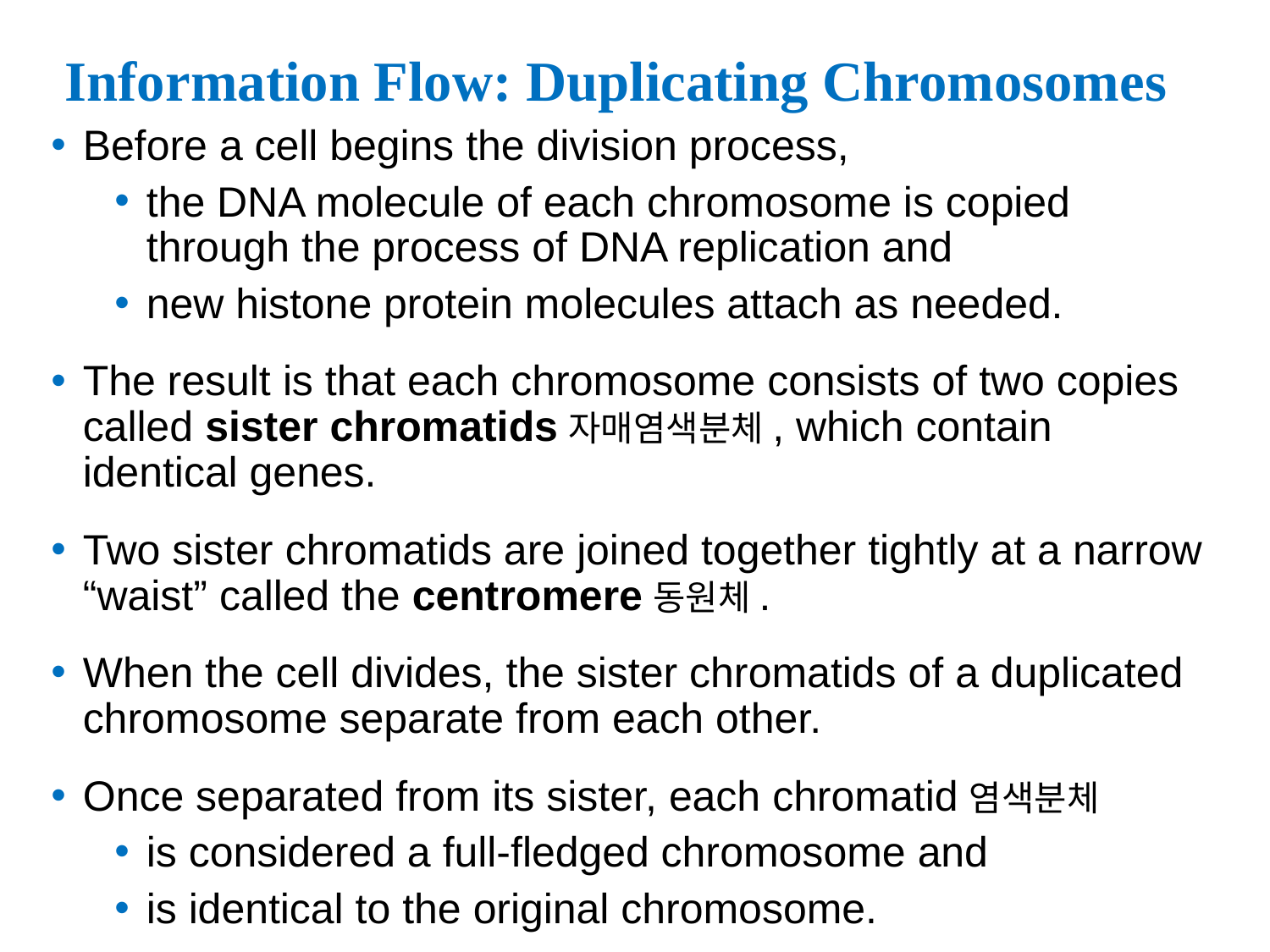

# Information Flow: Duplicating Chromosomes
Before a cell begins the division process,
the DNA molecule of each chromosome is copied through the process of DNA replication and
new histone protein molecules attach as needed.
The result is that each chromosome consists of two copies called sister chromatids자매염색분체, which contain identical genes.
Two sister chromatids are joined together tightly at a narrow “waist” called the centromere동원체.
When the cell divides, the sister chromatids of a duplicated chromosome separate from each other.
Once separated from its sister, each chromatid염색분체
is considered a full-fledged chromosome and
is identical to the original chromosome.